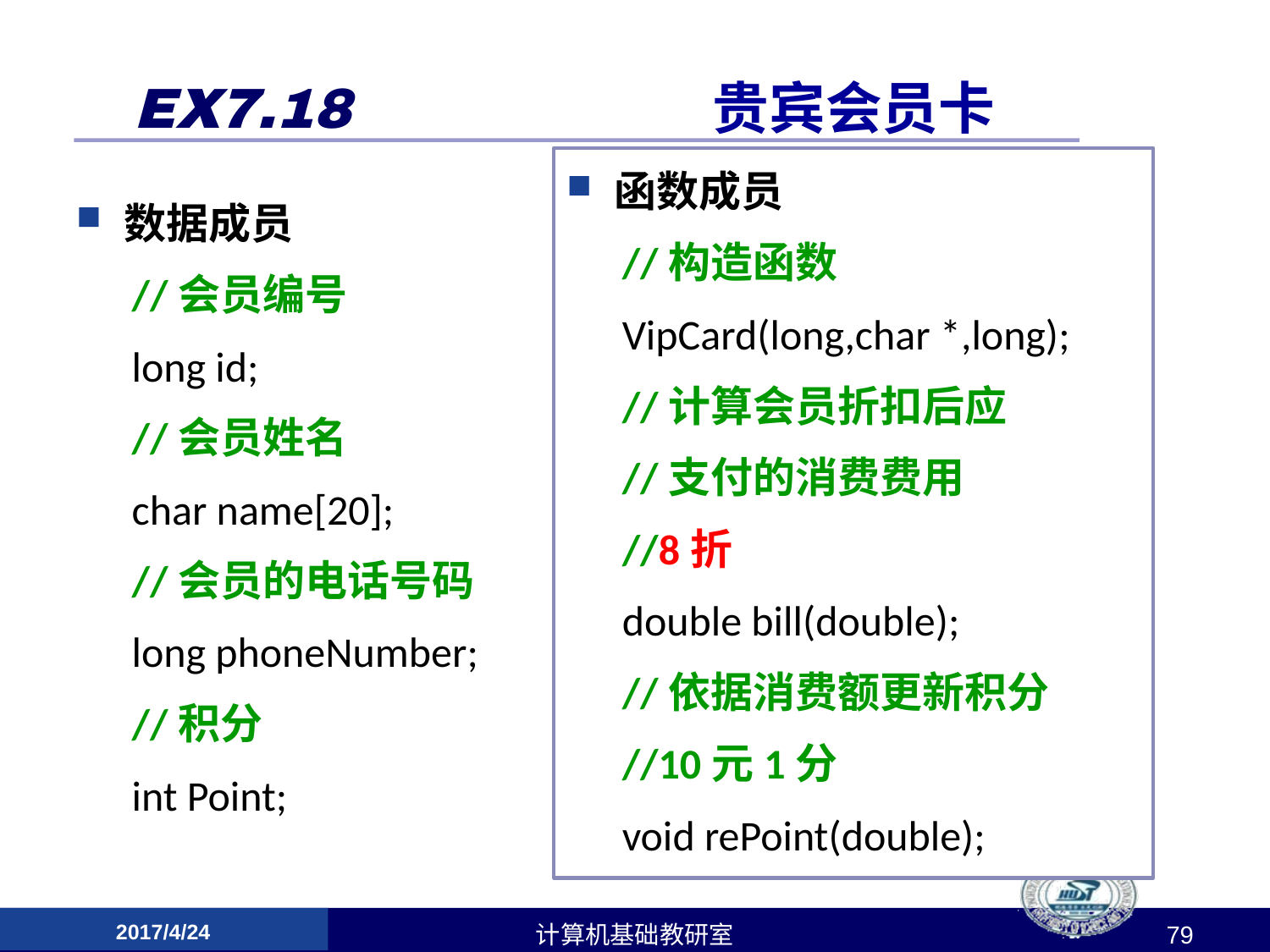

贵宾会员卡
# EX7.18
函数成员
//构造函数
VipCard(long,char *,long);
//计算会员折扣后应
//支付的消费费用
//8折
double bill(double);
//依据消费额更新积分
//10元1分
void rePoint(double);
数据成员
//会员编号
long id;
//会员姓名
char name[20];
//会员的电话号码
long phoneNumber;
//积分
int Point;
2017/4/24
计算机基础教研室
79